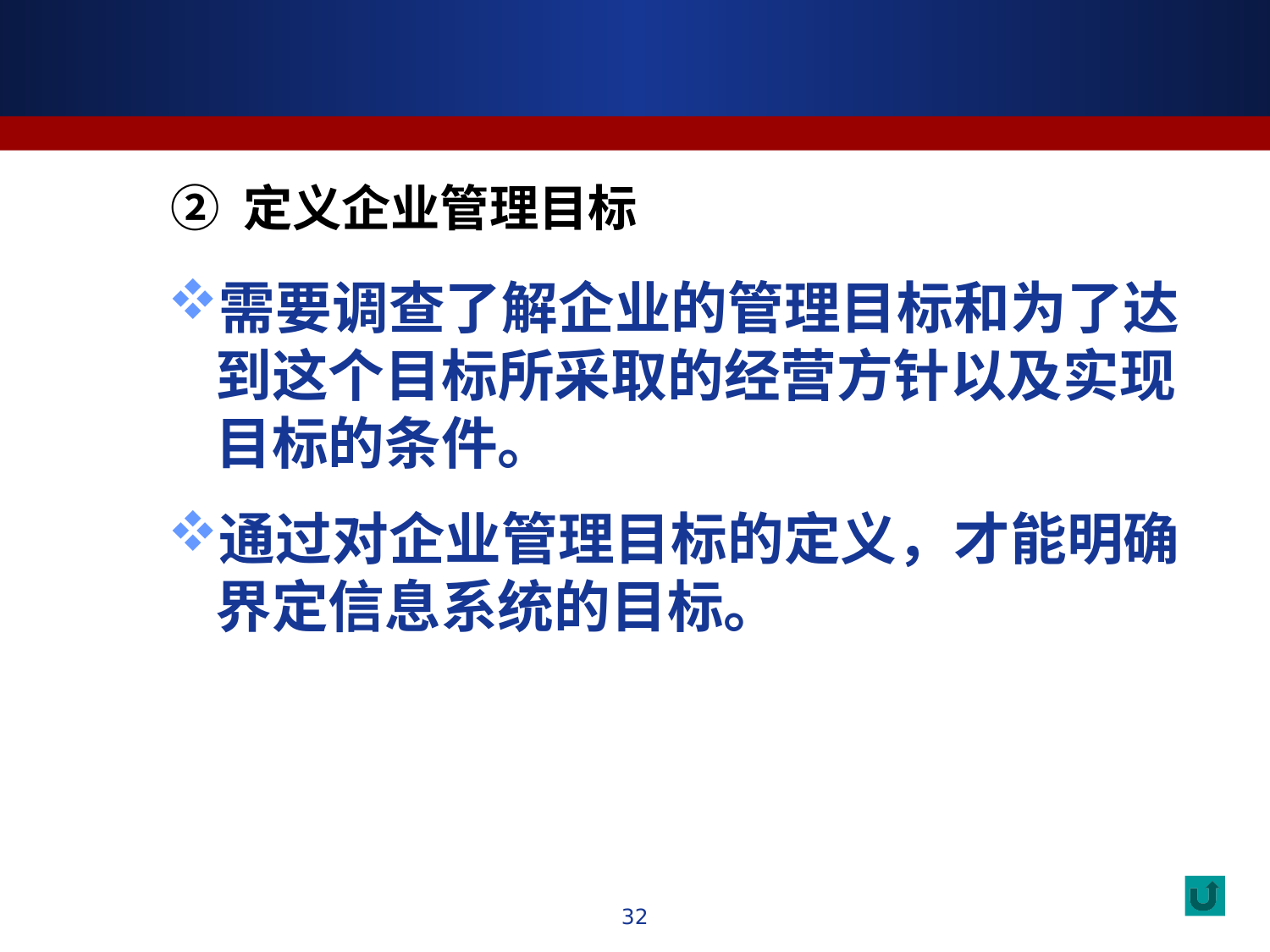

# ② 定义企业管理目标
需要调查了解企业的管理目标和为了达到这个目标所采取的经营方针以及实现目标的条件。
通过对企业管理目标的定义，才能明确界定信息系统的目标。

32